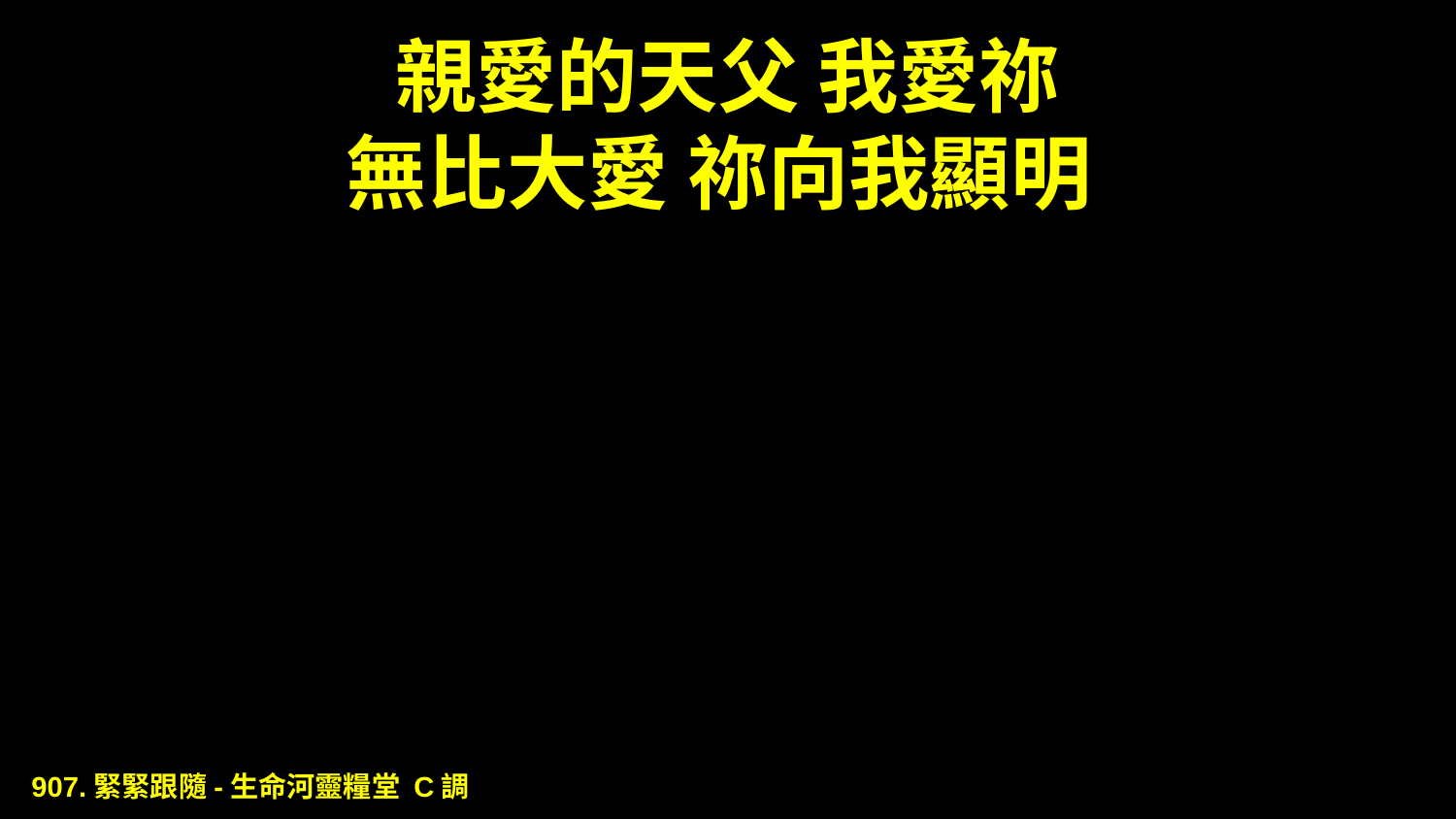

# 親愛的天父 我愛祢 無比大愛 祢向我顯明
907.緊緊跟隨-生命河靈糧堂 C調